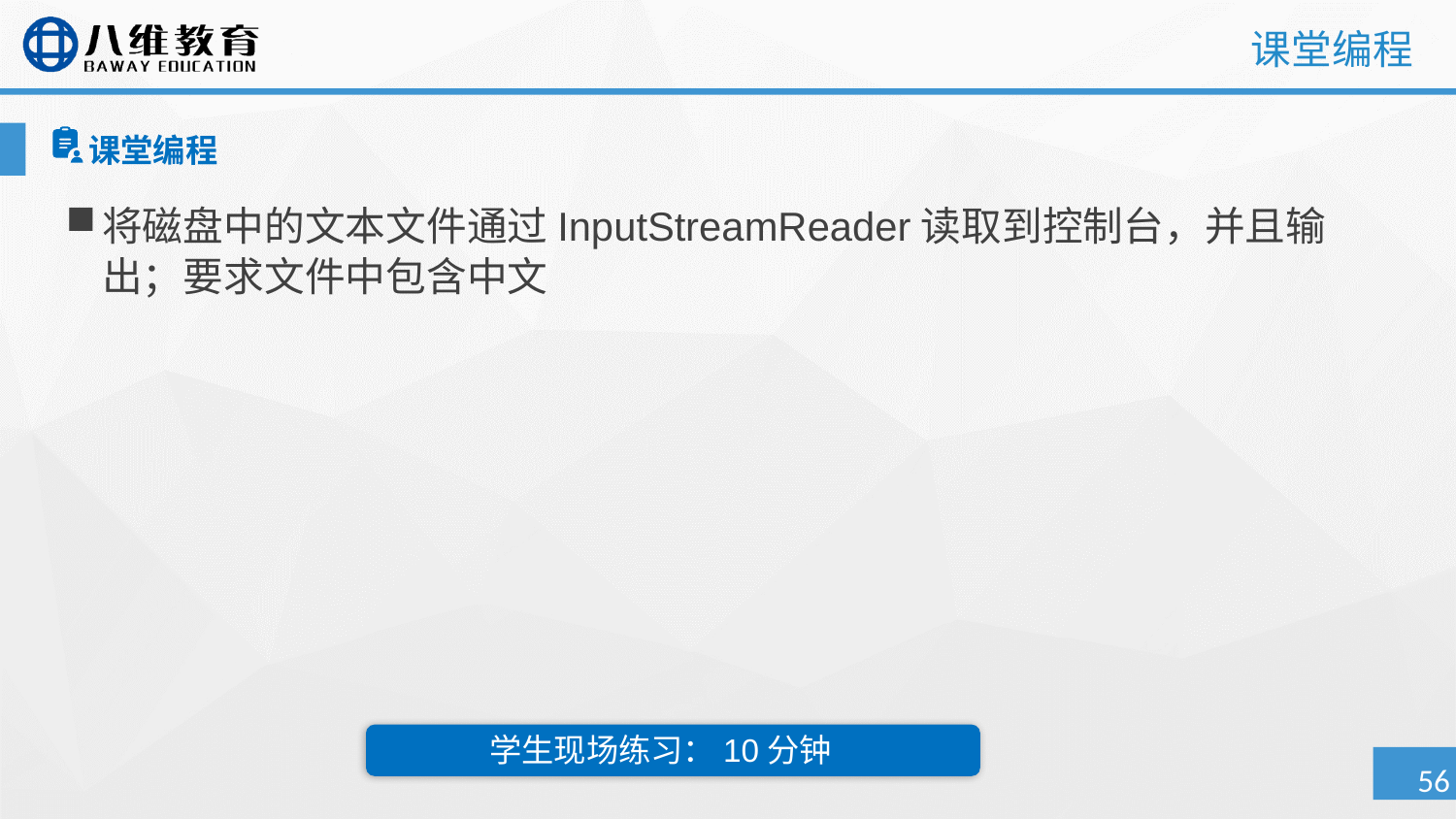

# 课堂编程
课堂编程

将磁盘中的文本文件通过InputStreamReader读取到控制台，并且输出；要求文件中包含中文
学生现场练习：10分钟